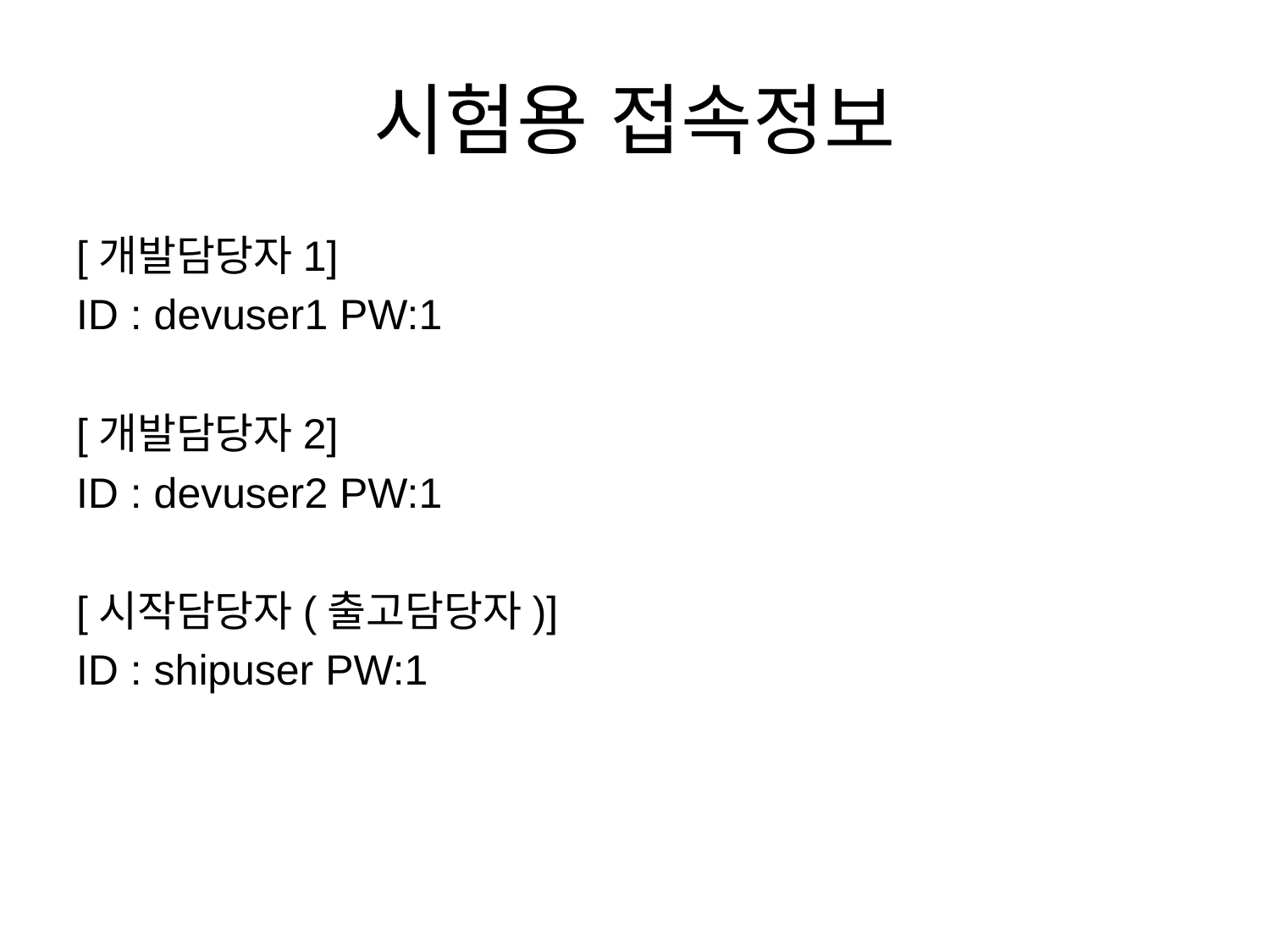

# 시험용 접속정보
[개발담당자1]
ID : devuser1 PW:1

[개발담당자2]
ID : devuser2 PW:1

[시작담당자(출고담당자)]
ID : shipuser PW:1